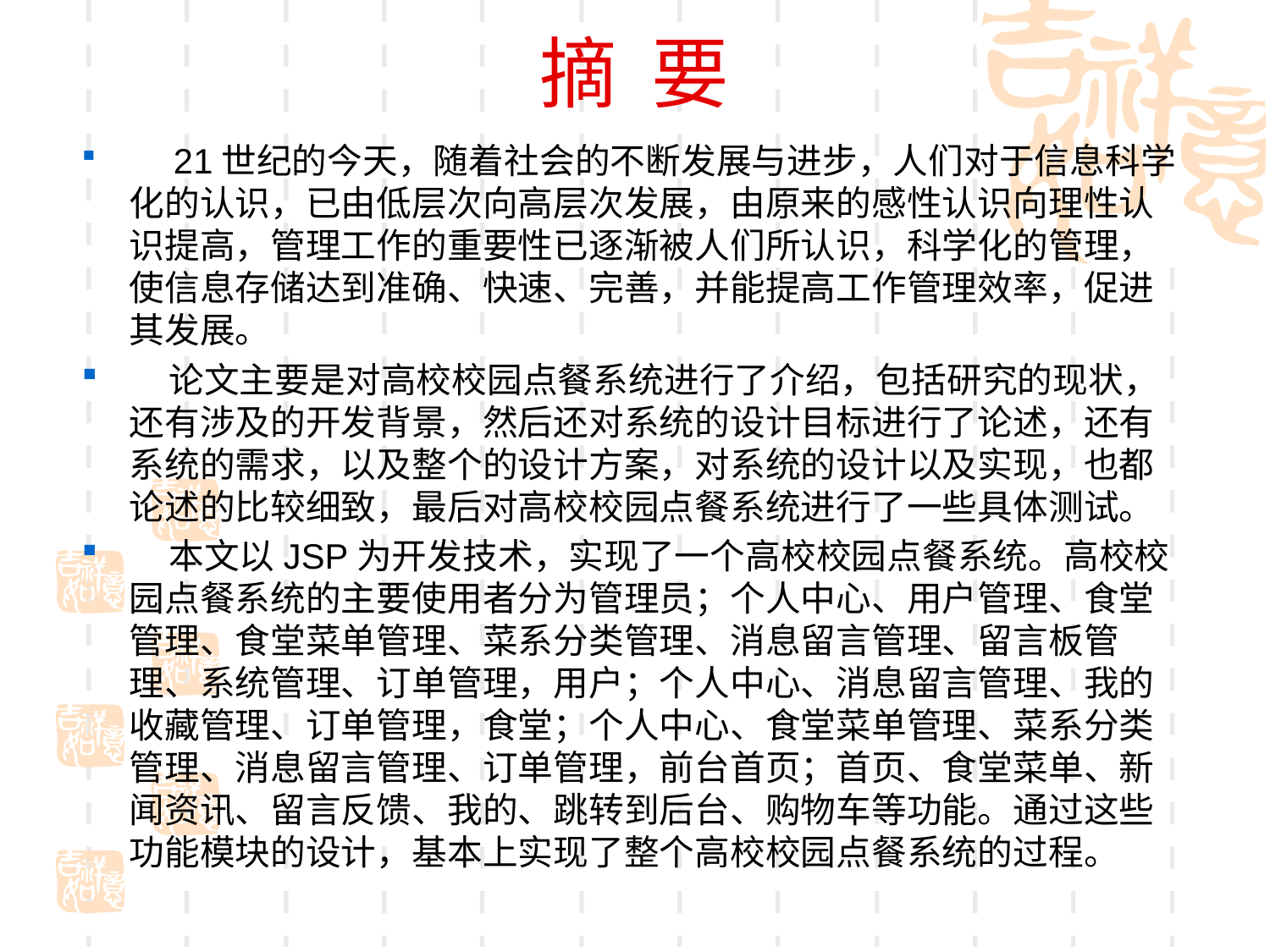

# 摘  要
     21世纪的今天，随着社会的不断发展与进步，人们对于信息科学化的认识，已由低层次向高层次发展，由原来的感性认识向理性认识提高，管理工作的重要性已逐渐被人们所认识，科学化的管理，使信息存储达到准确、快速、完善，并能提高工作管理效率，促进其发展。
    论文主要是对高校校园点餐系统进行了介绍，包括研究的现状，还有涉及的开发背景，然后还对系统的设计目标进行了论述，还有系统的需求，以及整个的设计方案，对系统的设计以及实现，也都论述的比较细致，最后对高校校园点餐系统进行了一些具体测试。
    本文以JSP为开发技术，实现了一个高校校园点餐系统。高校校园点餐系统的主要使用者分为管理员；个人中心、用户管理、食堂管理、食堂菜单管理、菜系分类管理、消息留言管理、留言板管理、系统管理、订单管理，用户；个人中心、消息留言管理、我的收藏管理、订单管理，食堂；个人中心、食堂菜单管理、菜系分类管理、消息留言管理、订单管理，前台首页；首页、食堂菜单、新闻资讯、留言反馈、我的、跳转到后台、购物车等功能。通过这些功能模块的设计，基本上实现了整个高校校园点餐系统的过程。